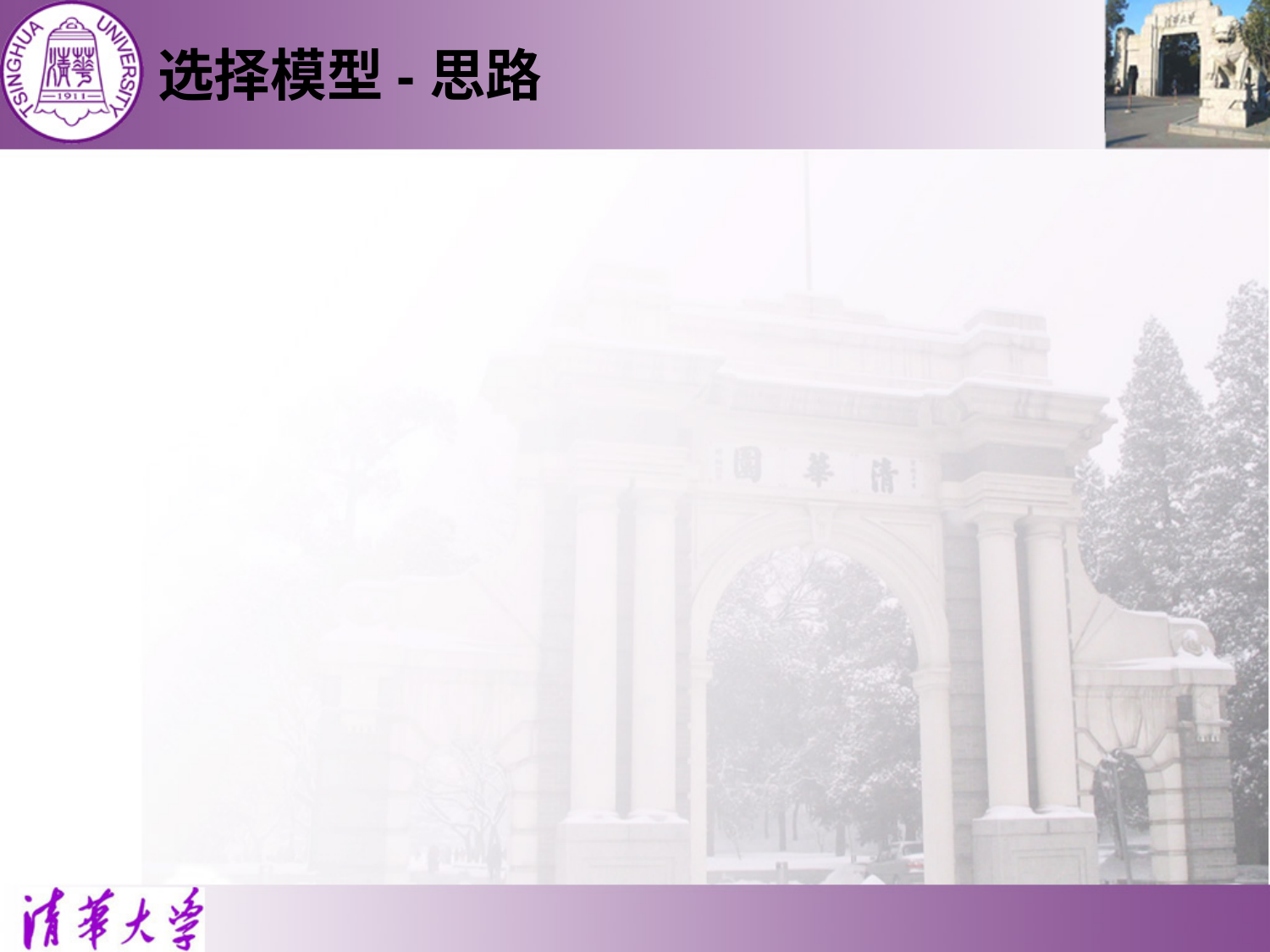

# 选择模型-思路
创建Socket集合(readfds,writefds,exceptfds)
调用select函数对集合进行筛选。
select会检查readfds集合中元素的可读性，如果不可读则进行移除；
相应select会检查writefds中元素的可写性，如果不可写则进行移除；
异常集合类似。
对select筛选出的集合元素再获取具体事件代码，进行相应的处理。